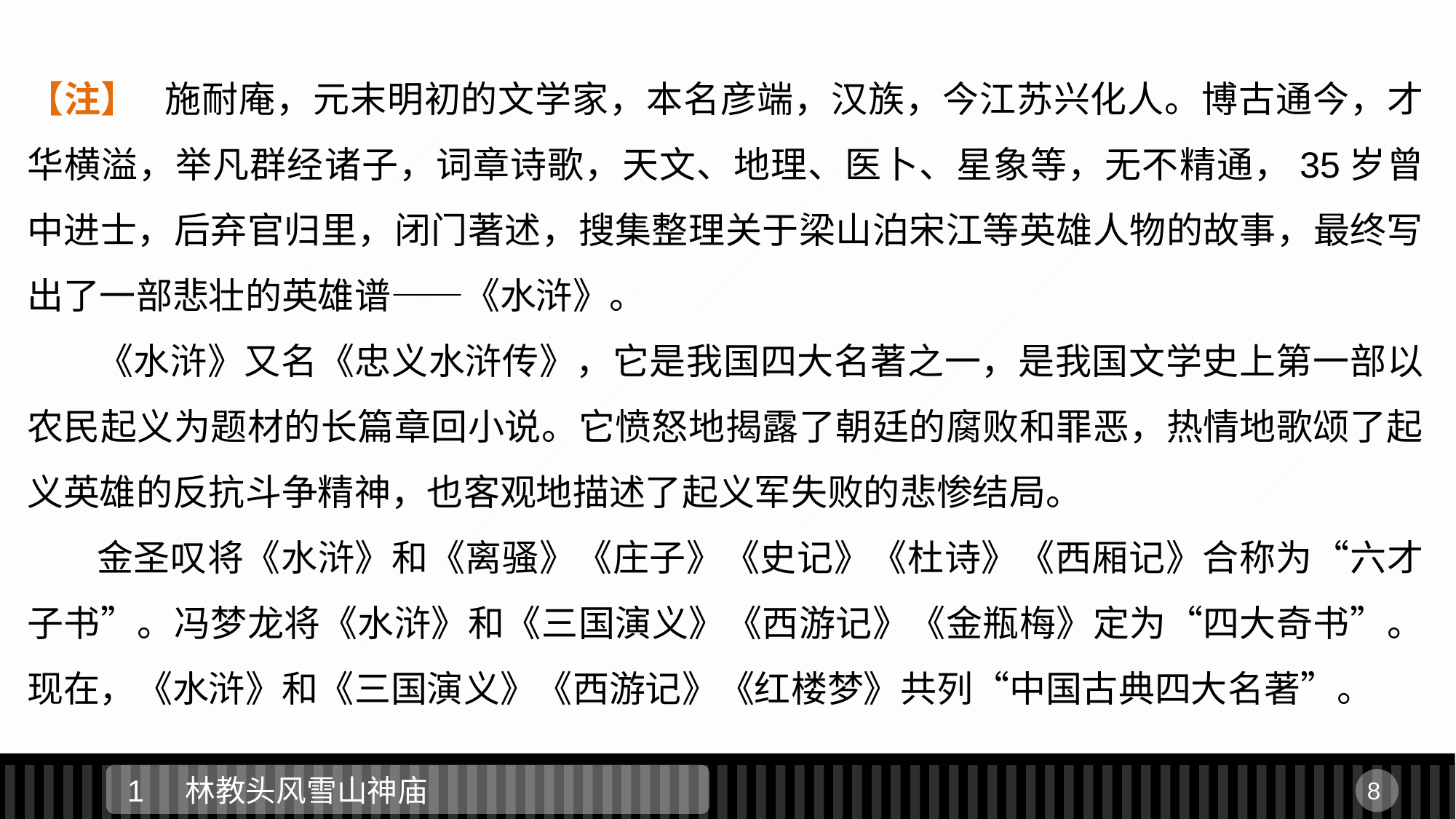

【注】   施耐庵，元末明初的文学家，本名彦端，汉族，今江苏兴化人。博古通今，才华横溢，举凡群经诸子，词章诗歌，天文、地理、医卜、星象等，无不精通，35岁曾中进士，后弃官归里，闭门著述，搜集整理关于梁山泊宋江等英雄人物的故事，最终写出了一部悲壮的英雄谱——《水浒》。
       《水浒》又名《忠义水浒传》，它是我国四大名著之一，是我国文学史上第一部以农民起义为题材的长篇章回小说。它愤怒地揭露了朝廷的腐败和罪恶，热情地歌颂了起义英雄的反抗斗争精神，也客观地描述了起义军失败的悲惨结局。
       金圣叹将《水浒》和《离骚》《庄子》《史记》《杜诗》《西厢记》合称为“六才子书”。冯梦龙将《水浒》和《三国演义》《西游记》《金瓶梅》定为“四大奇书”。现在，《水浒》和《三国演义》《西游记》《红楼梦》共列“中国古典四大名著”。